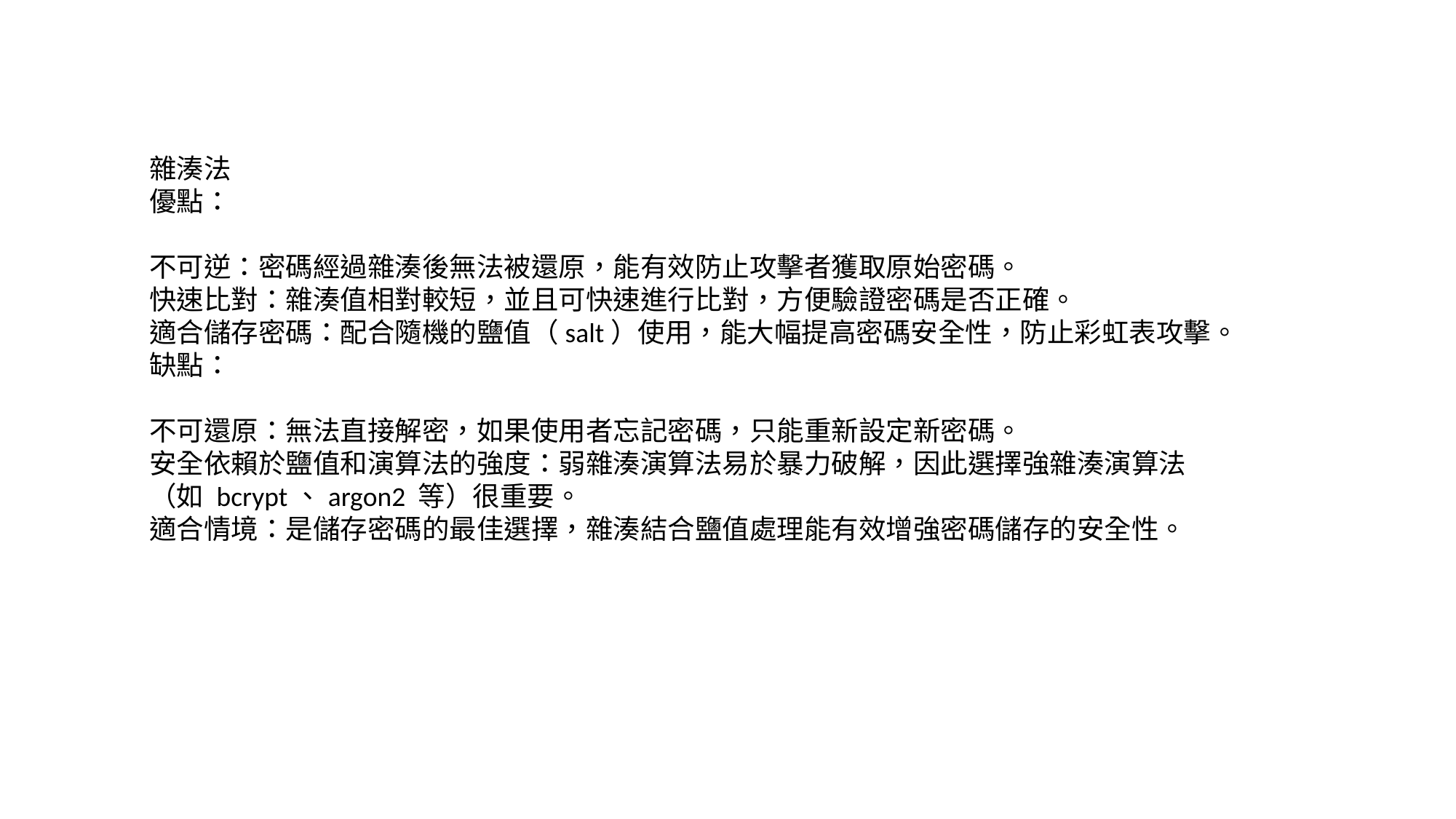

雜湊法
優點：

不可逆：密碼經過雜湊後無法被還原，能有效防止攻擊者獲取原始密碼。
快速比對：雜湊值相對較短，並且可快速進行比對，方便驗證密碼是否正確。
適合儲存密碼：配合隨機的鹽值（salt）使用，能大幅提高密碼安全性，防止彩虹表攻擊。
缺點：

不可還原：無法直接解密，如果使用者忘記密碼，只能重新設定新密碼。
安全依賴於鹽值和演算法的強度：弱雜湊演算法易於暴力破解，因此選擇強雜湊演算法（如 bcrypt、argon2 等）很重要。
適合情境：是儲存密碼的最佳選擇，雜湊結合鹽值處理能有效增強密碼儲存的安全性。